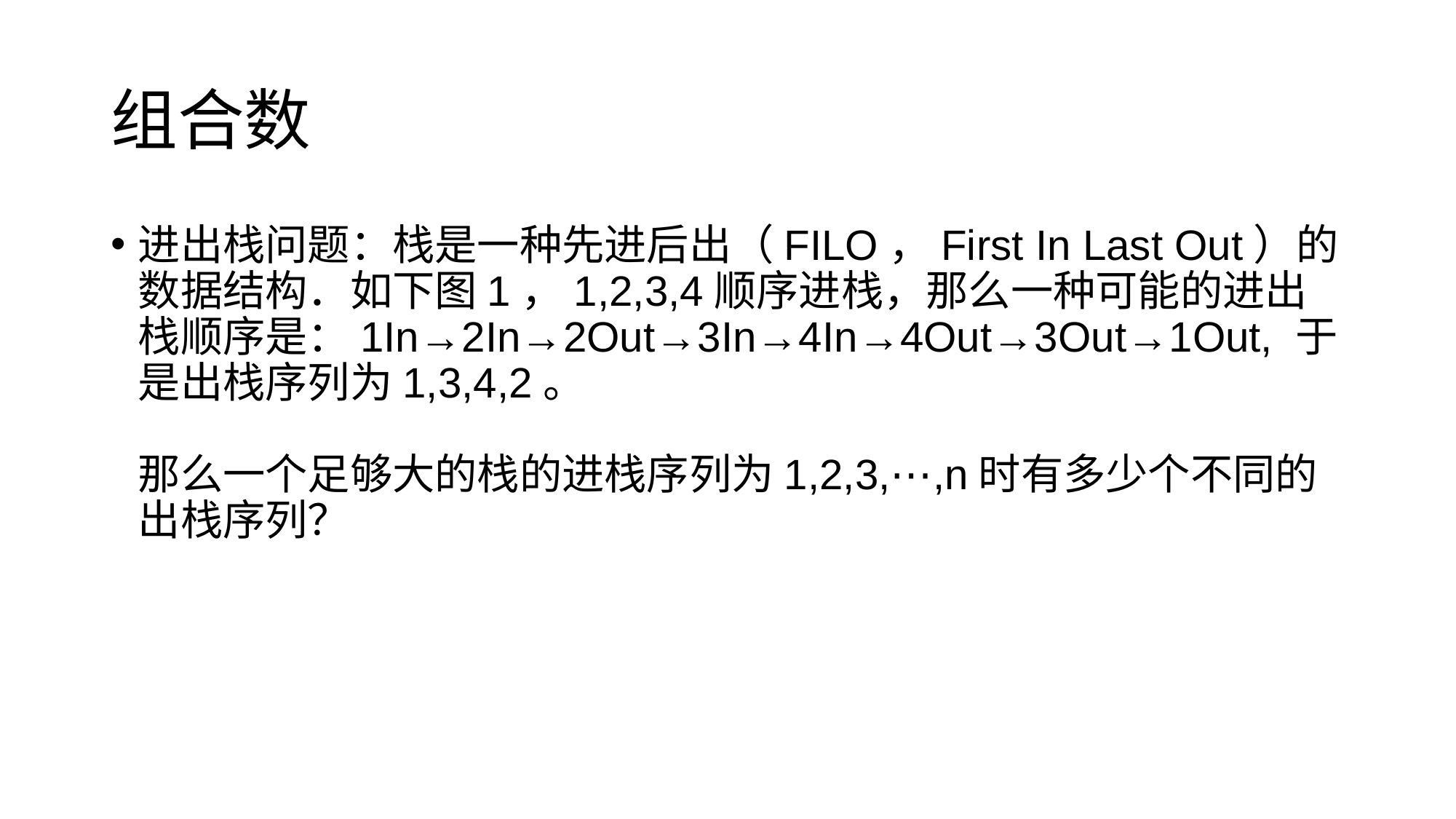

# 组合数
进出栈问题：栈是一种先进后出（FILO，First In Last Out）的数据结构．如下图1，1,2,3,4顺序进栈，那么一种可能的进出栈顺序是：1In→2In→2Out→3In→4In→4Out→3Out→1Out, 于是出栈序列为1,3,4,2。
            
那么一个足够大的栈的进栈序列为1,2,3,⋯,n时有多少个不同的出栈序列？